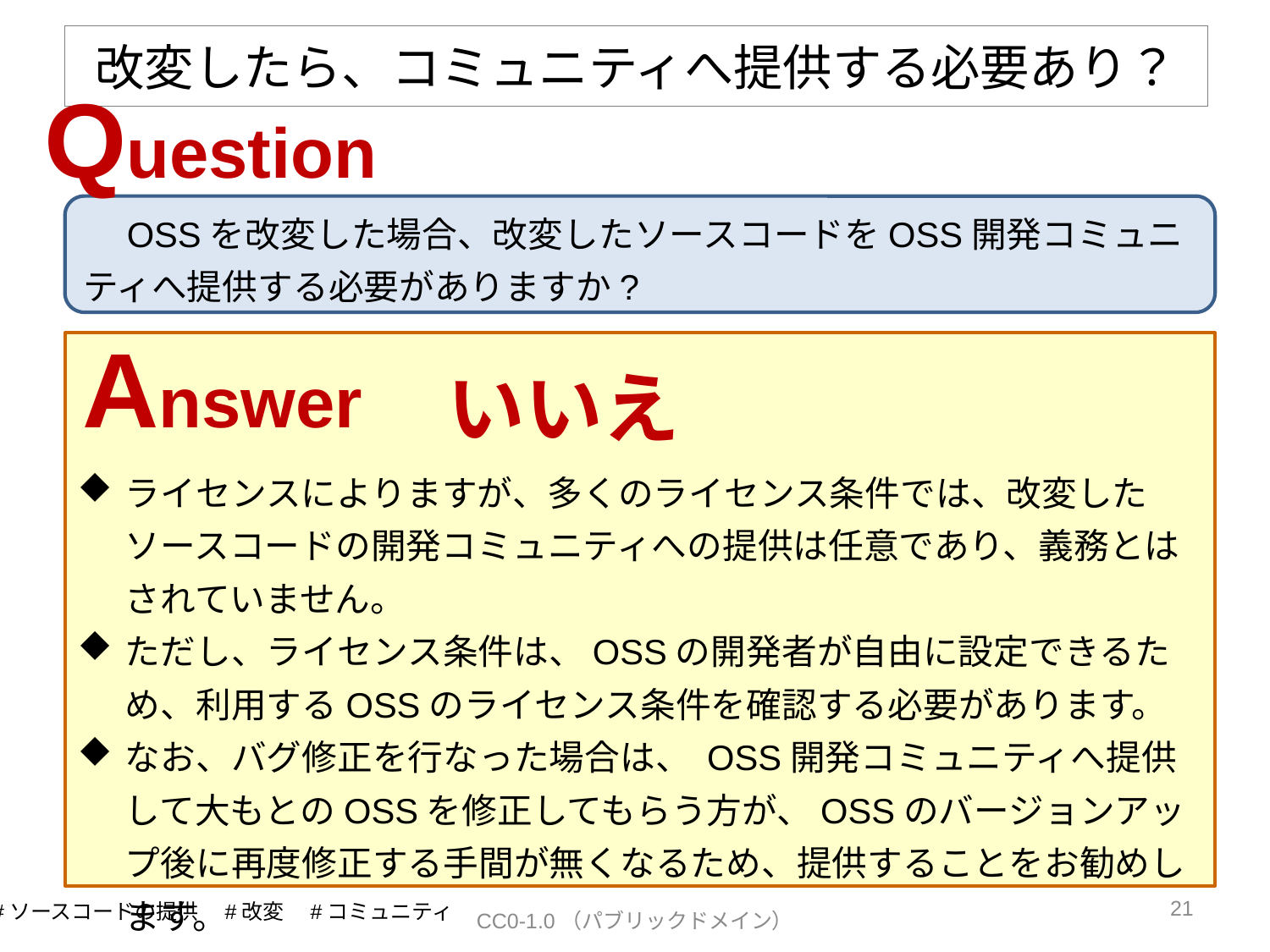

# 改変したら、コミュニティへ提供する必要あり？
Question
　OSSを改変した場合、改変したソースコードをOSS開発コミュニティへ提供する必要がありますか?
Answer

いいえ
ライセンスによりますが、多くのライセンス条件では、改変したソースコードの開発コミュニティへの提供は任意であり、義務とはされていません。
ただし、ライセンス条件は、OSSの開発者が自由に設定できるため、利用するOSSのライセンス条件を確認する必要があります。
なお、バグ修正を行なった場合は、 OSS開発コミュニティへ提供して大もとのOSSを修正してもらう方が、OSSのバージョンアップ後に再度修正する手間が無くなるため、提供することをお勧めします。
21
#ソースコードの提供　#改変　#コミュニティ
CC0-1.0（パブリックドメイン）